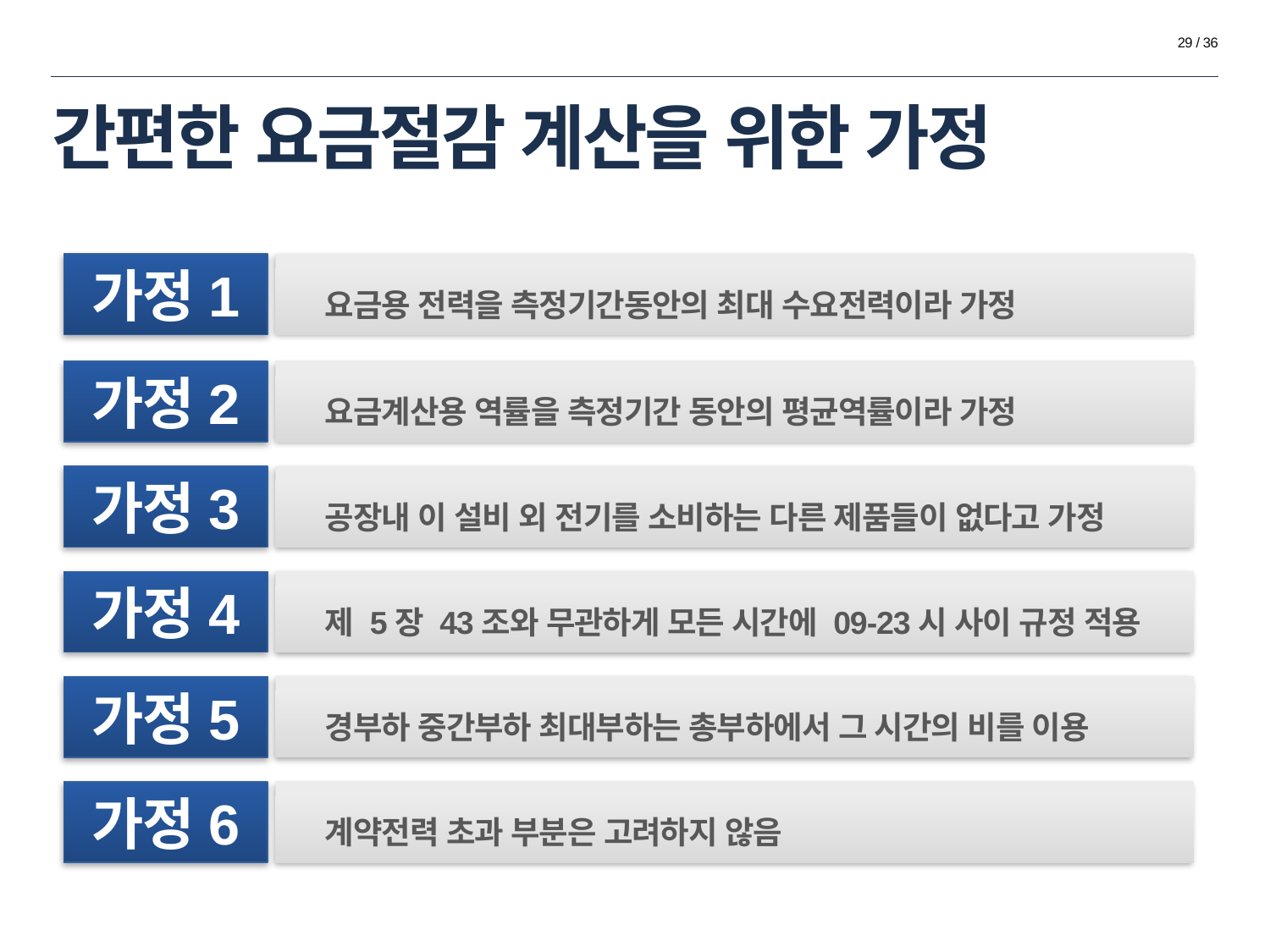

29 / 36
간편한 요금절감 계산을 위한 가정
가정1
요금용 전력을 측정기간동안의 최대 수요전력이라 가정
가정2
요금계산용 역률을 측정기간 동안의 평균역률이라 가정
가정3
공장내 이 설비 외 전기를 소비하는 다른 제품들이 없다고 가정
가정4
제 5장 43조와 무관하게 모든 시간에 09-23시 사이 규정 적용
가정5
경부하 중간부하 최대부하는 총부하에서 그 시간의 비를 이용
가정6
계약전력 초과 부분은 고려하지 않음